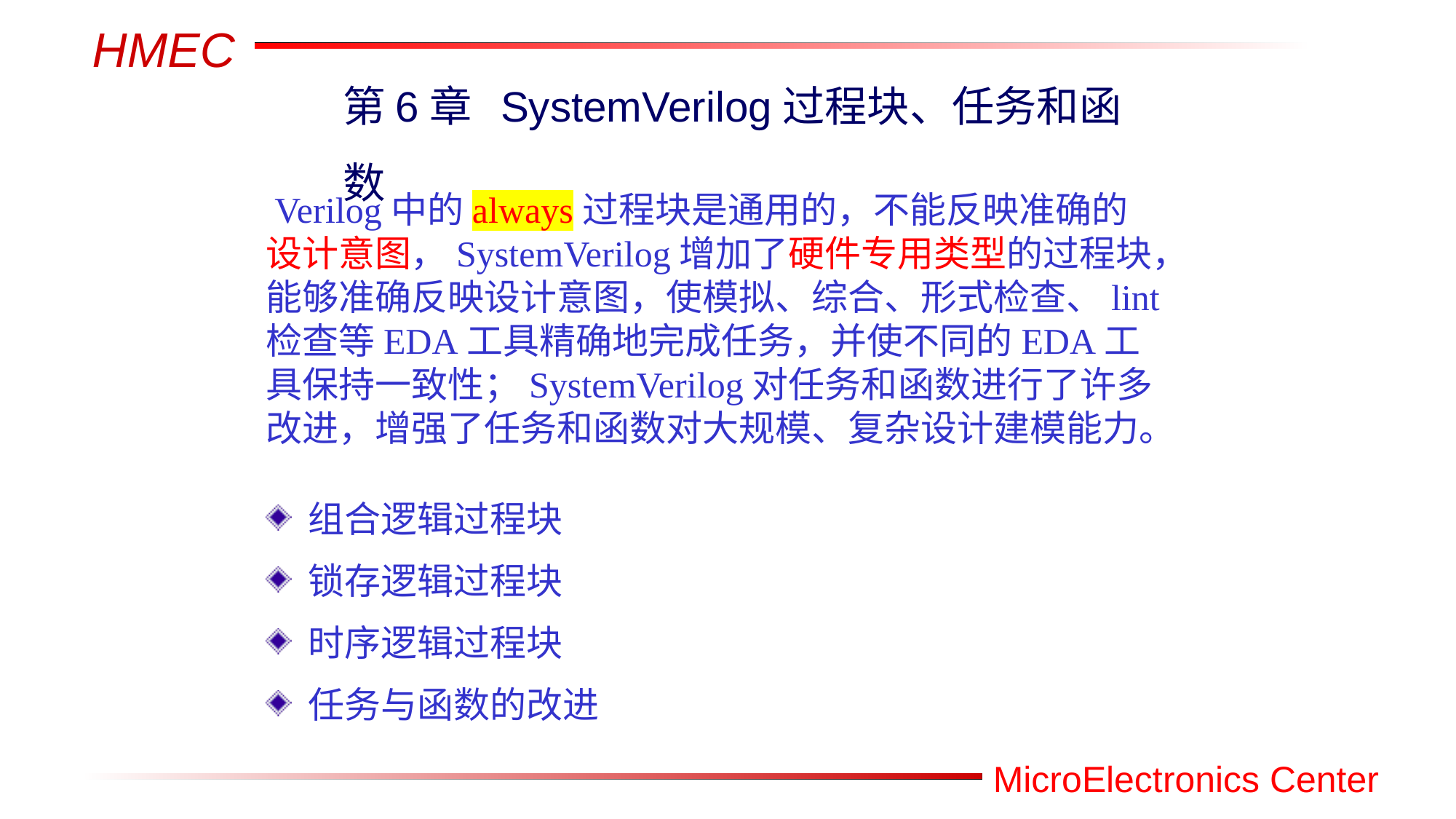

第6章  SystemVerilog过程块、任务和函数
 Verilog中的always过程块是通用的，不能反映准确的设计意图，SystemVerilog增加了硬件专用类型的过程块，能够准确反映设计意图，使模拟、综合、形式检查、lint检查等EDA工具精确地完成任务，并使不同的EDA工具保持一致性；SystemVerilog对任务和函数进行了许多改进，增强了任务和函数对大规模、复杂设计建模能力。
 组合逻辑过程块
 锁存逻辑过程块
 时序逻辑过程块
 任务与函数的改进